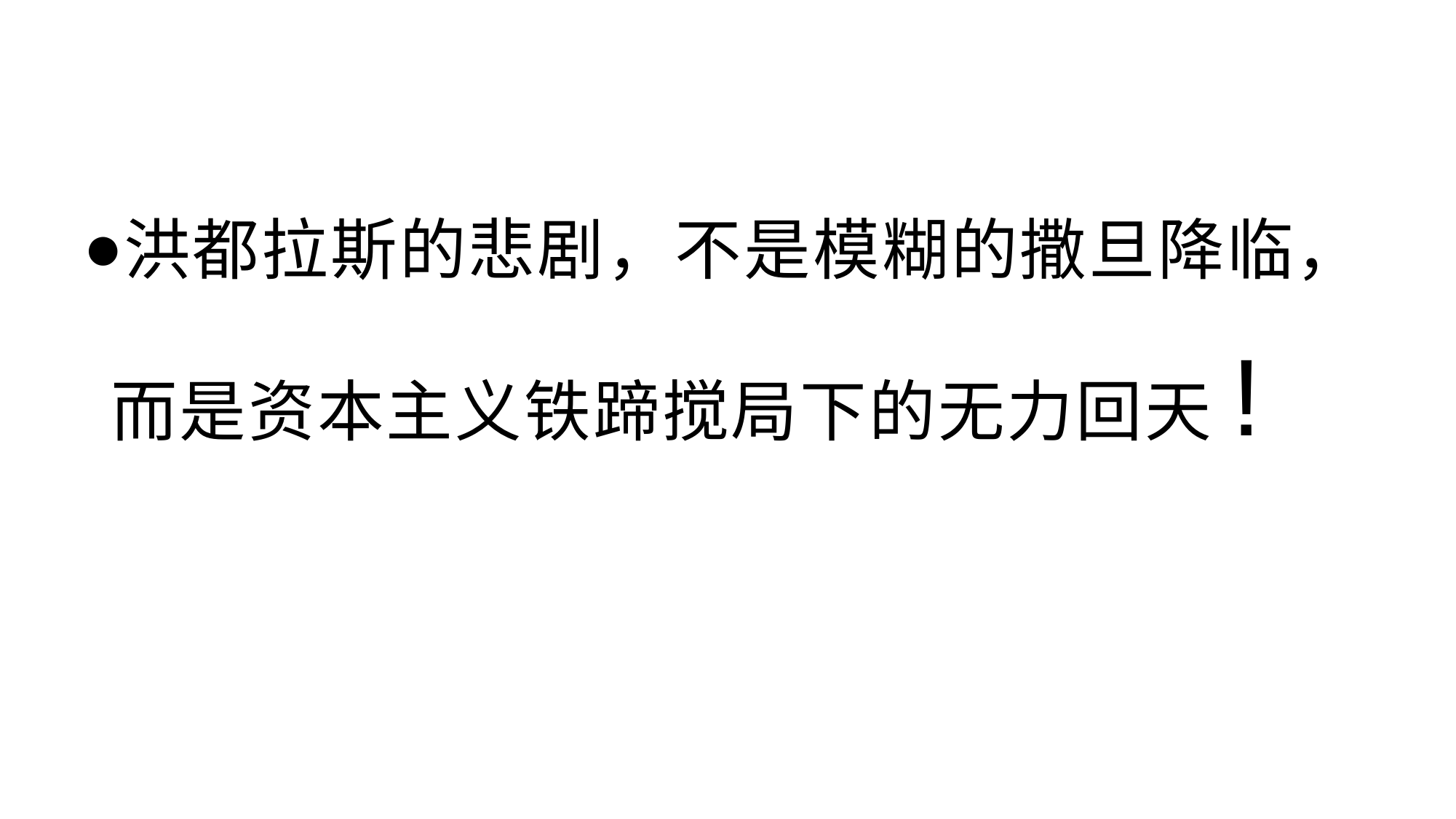

#
洪都拉斯的悲剧，不是模糊的撒旦降临，而是资本主义铁蹄搅局下的无力回天!